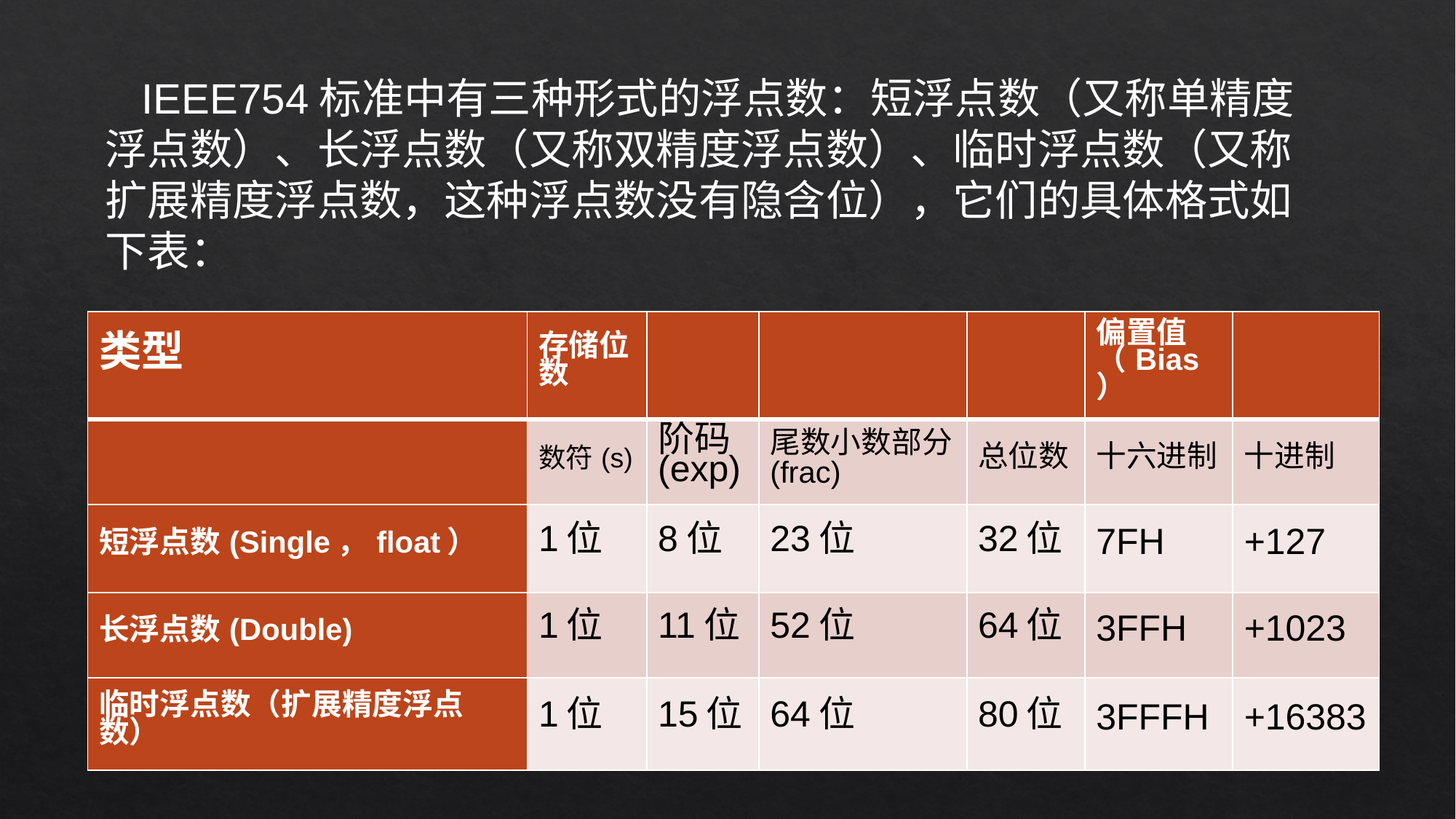

IEEE754标准中有三种形式的浮点数：短浮点数（又称单精度浮点数）、长浮点数（又称双精度浮点数）、临时浮点数（又称扩展精度浮点数，这种浮点数没有隐含位），它们的具体格式如下表：
| 类型 | 存储位数 |  |  |  | 偏置值（Bias） |  |
| --- | --- | --- | --- | --- | --- | --- |
|  | 数符(s) | 阶码 (exp) | 尾数小数部分 (frac) | 总位数 | 十六进制 | 十进制 |
| 短浮点数(Single，float） | 1位 | 8位 | 23位 | 32位 | 7FH | +127 |
| 长浮点数(Double) | 1位 | 11位 | 52位 | 64位 | 3FFH | +1023 |
| 临时浮点数（扩展精度浮点数） | 1位 | 15位 | 64位 | 80位 | 3FFFH | +16383 |